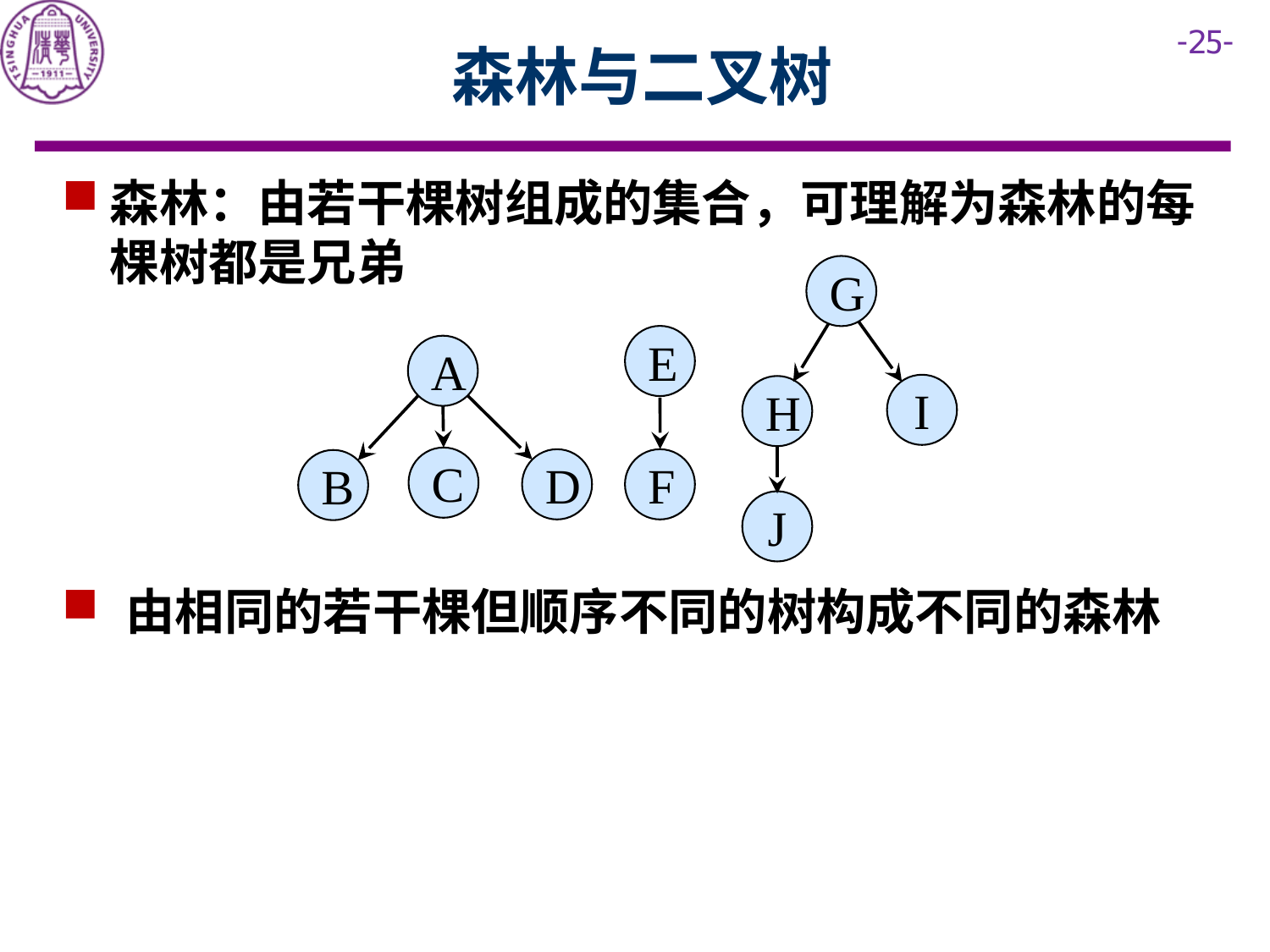

# 森林与二叉树
森林：由若干棵树组成的集合，可理解为森林的每棵树都是兄弟

由相同的若干棵但顺序不同的树构成不同的森林

G
E
A
I
H
C
F
D
B
J